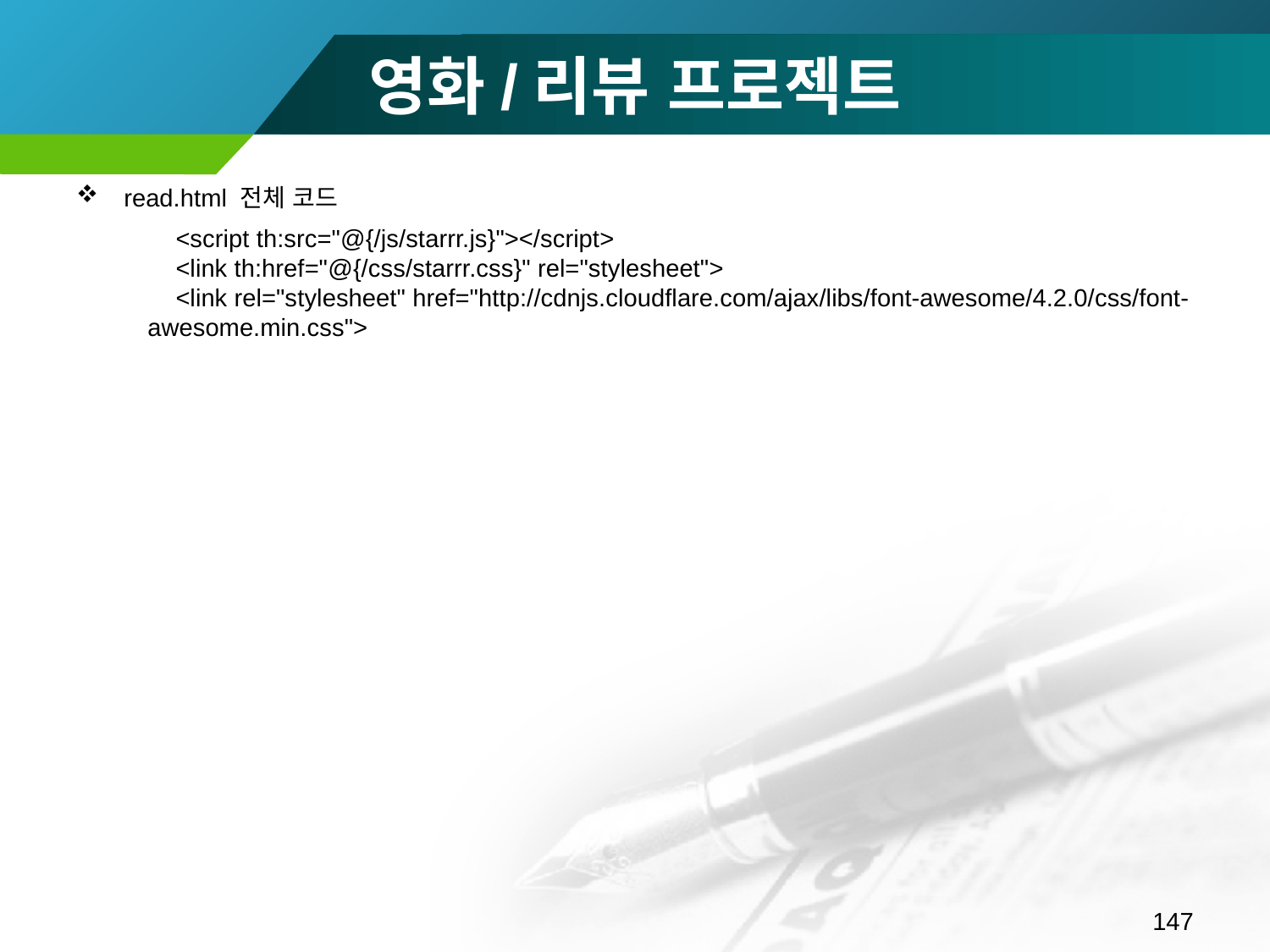

# 영화/리뷰 프로젝트
read.html 전체 코드
    <script th:src="@{/js/starrr.js}"></script>
    <link th:href="@{/css/starrr.css}" rel="stylesheet">
    <link rel="stylesheet" href="http://cdnjs.cloudflare.com/ajax/libs/font-awesome/4.2.0/css/font-awesome.min.css">
147